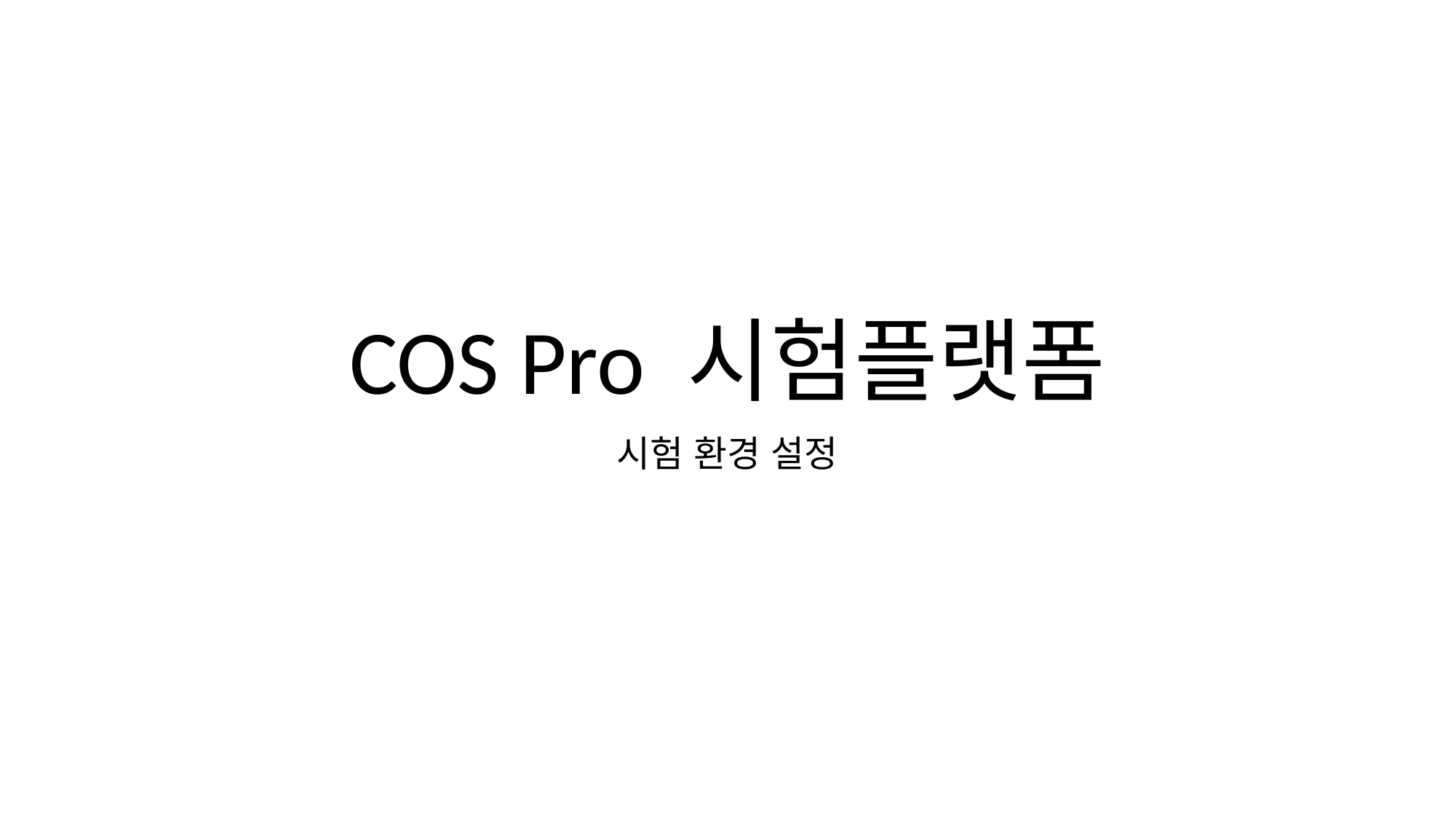

# COS Pro 시험플랫폼
시험 환경 설정